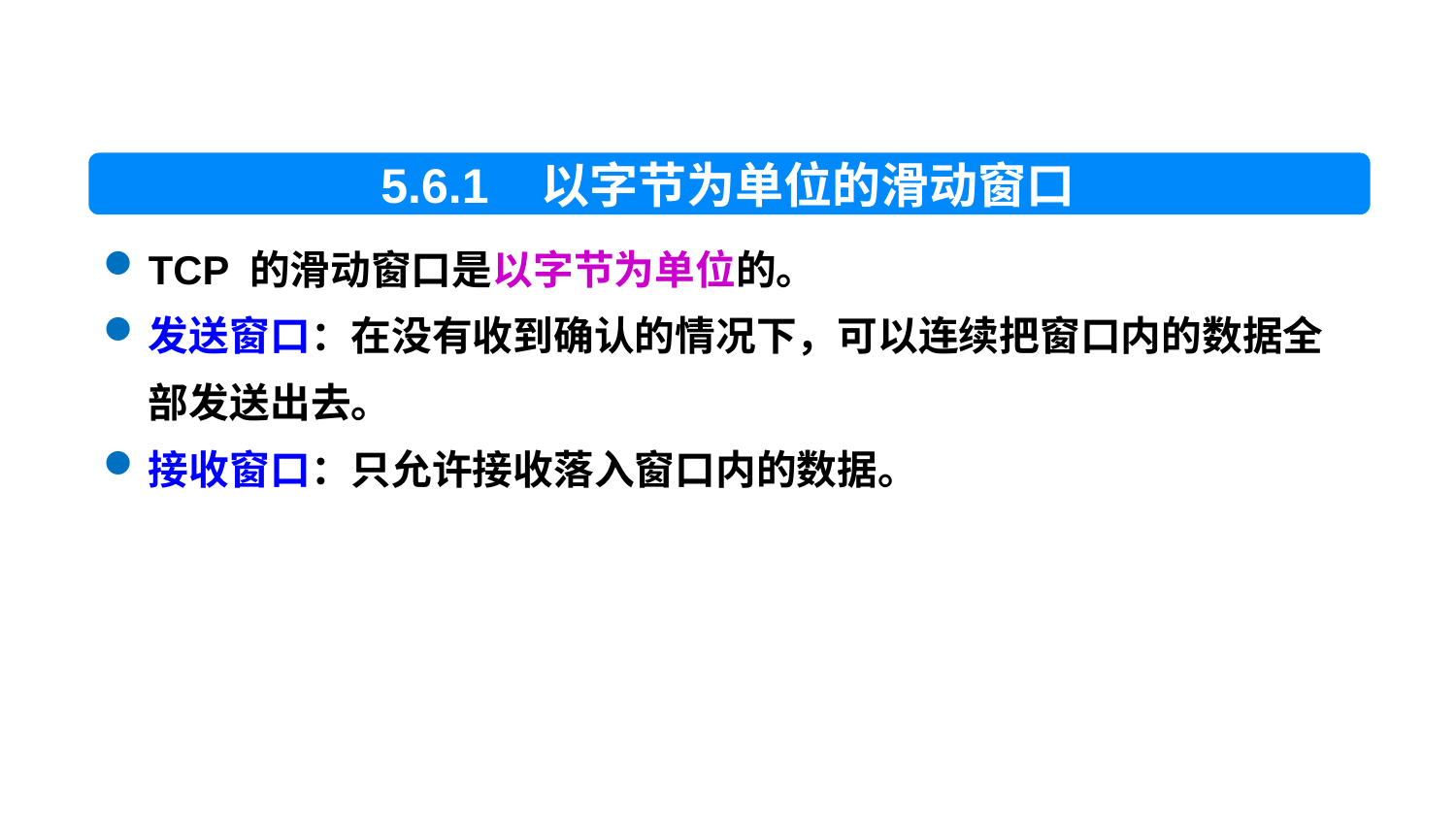

5.6.1   以字节为单位的滑动窗口

TCP 的滑动窗口是以字节为单位的。
发送窗口：在没有收到确认的情况下，可以连续把窗口内的数据全部发送出去。
接收窗口：只允许接收落入窗口内的数据。
105